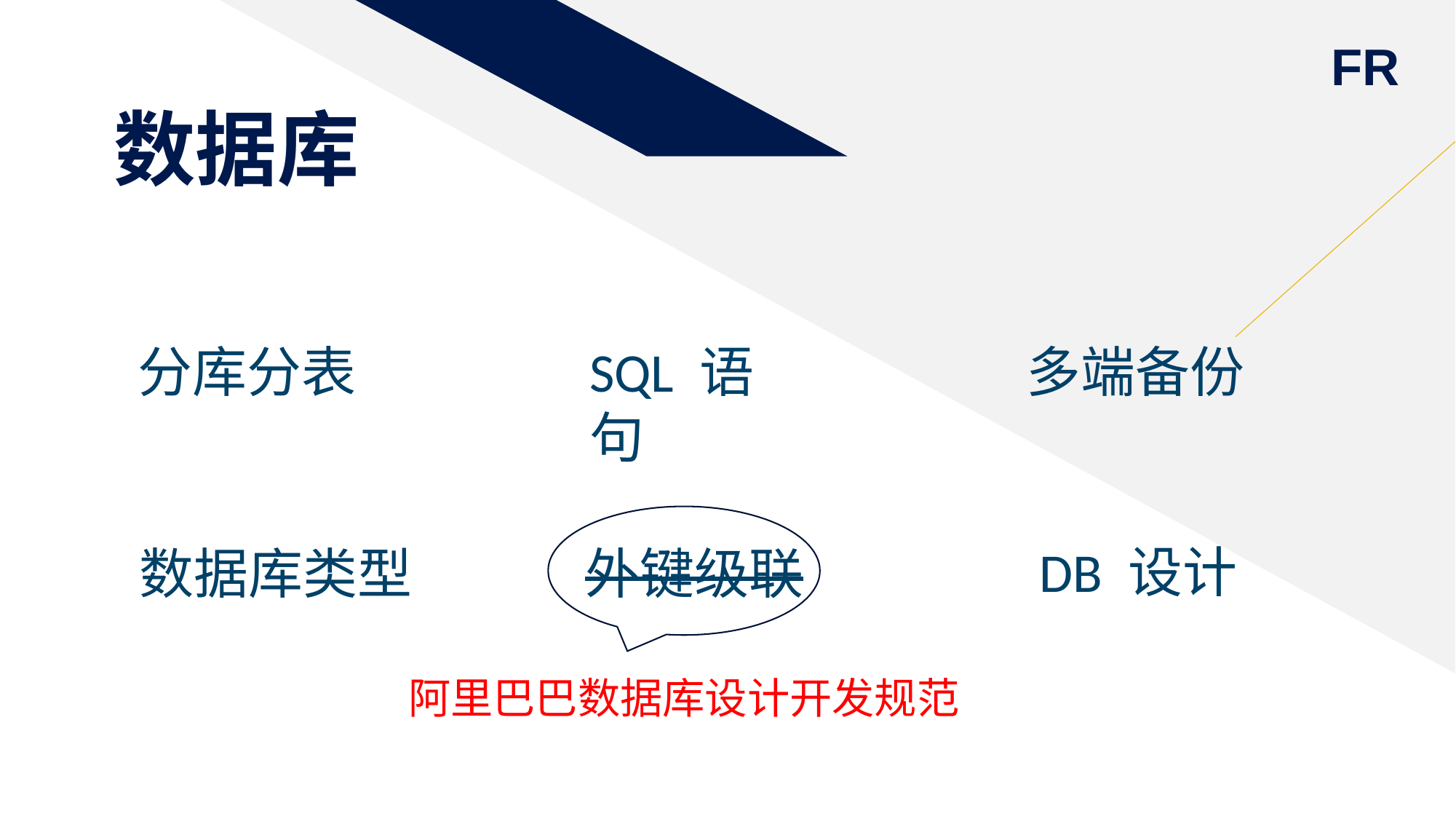

# 数据库
SQL 语句
多端备份
分库分表

DB 设计
数据库类型
外键级联
阿里巴巴数据库设计开发规范